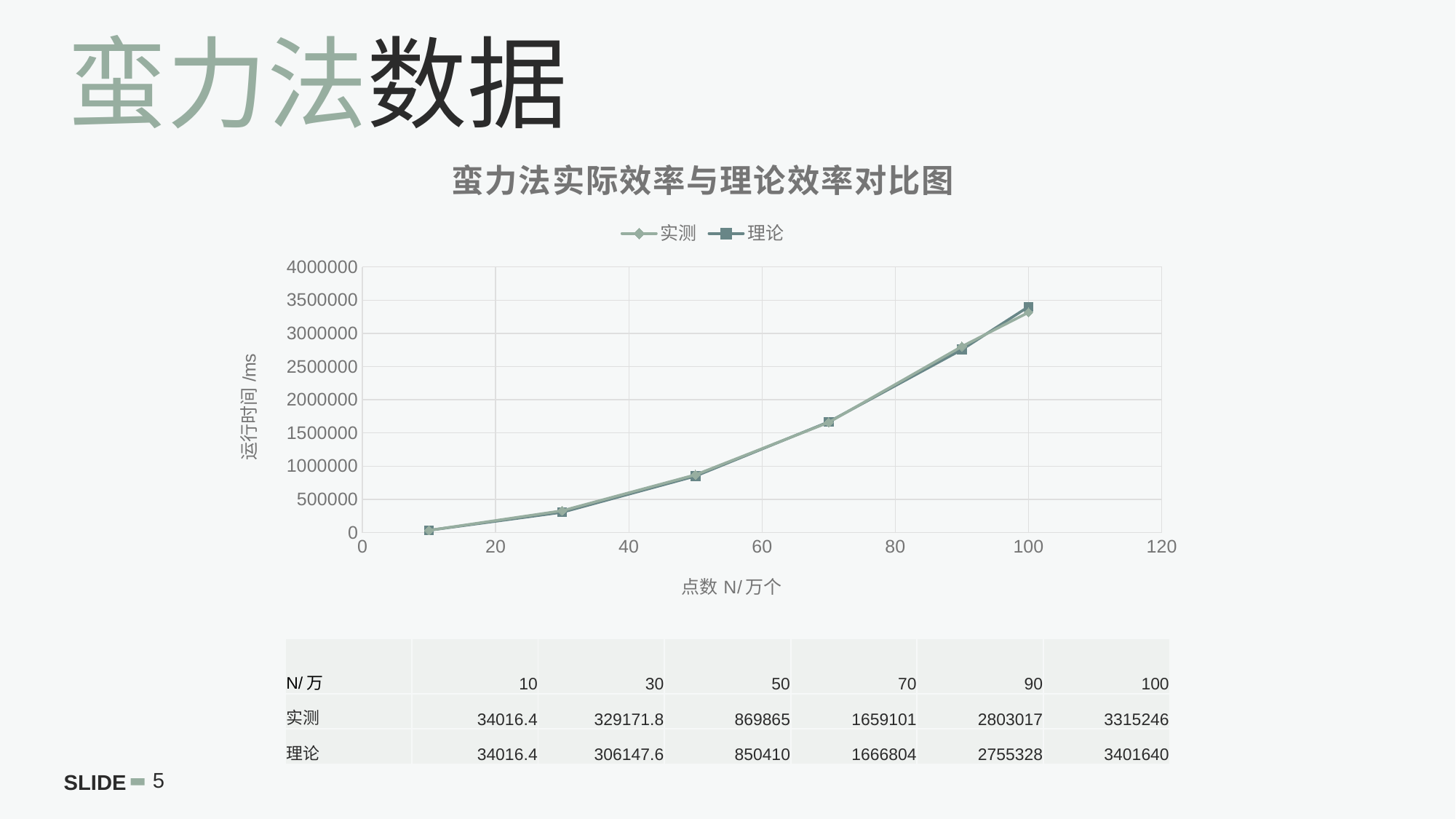

蛮力法数据

### Chart: 蛮力法实际效率与理论效率对比图

| Category | 实测 | 理论 |
|---|---|---|
| N/万 | 10 | 30 | 50 | 70 | 90 | 100 |
| --- | --- | --- | --- | --- | --- | --- |
| 实测 | 34016.4 | 329171.8 | 869865 | 1659101 | 2803017 | 3315246 |
| 理论 | 34016.4 | 306147.6 | 850410 | 1666804 | 2755328 | 3401640 |